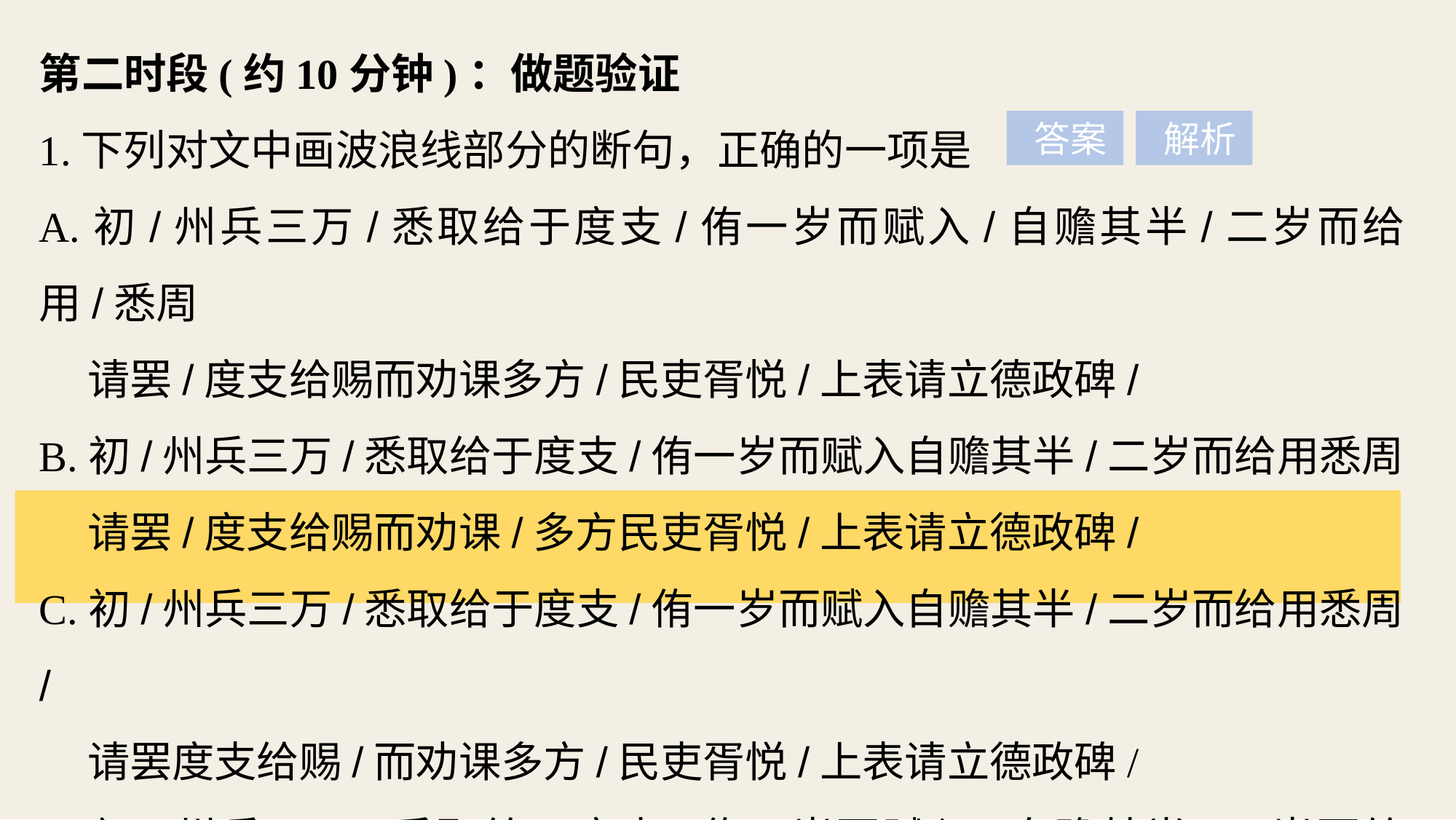

第二时段(约10分钟)：做题验证
1.下列对文中画波浪线部分的断句，正确的一项是
A.初/州兵三万/悉取给于度支/侑一岁而赋入/自赡其半/二岁而给用/悉周
    请罢/度支给赐而劝课多方/民吏胥悦/上表请立德政碑/
B.初/州兵三万/悉取给于度支/侑一岁而赋入自赡其半/二岁而给用悉周
    请罢/度支给赐而劝课/多方民吏胥悦/上表请立德政碑/
C.初/州兵三万/悉取给于度支/侑一岁而赋入自赡其半/二岁而给用悉周/
    请罢度支给赐/而劝课多方/民吏胥悦/上表请立德政碑/
D.初/州兵三万/悉取给于度支/侑一岁而赋入/自赡其半/二岁而给用/悉周
    请罢/度支给赐而劝课/多方民吏胥悦/上表请立德政碑/
 答案
 解析